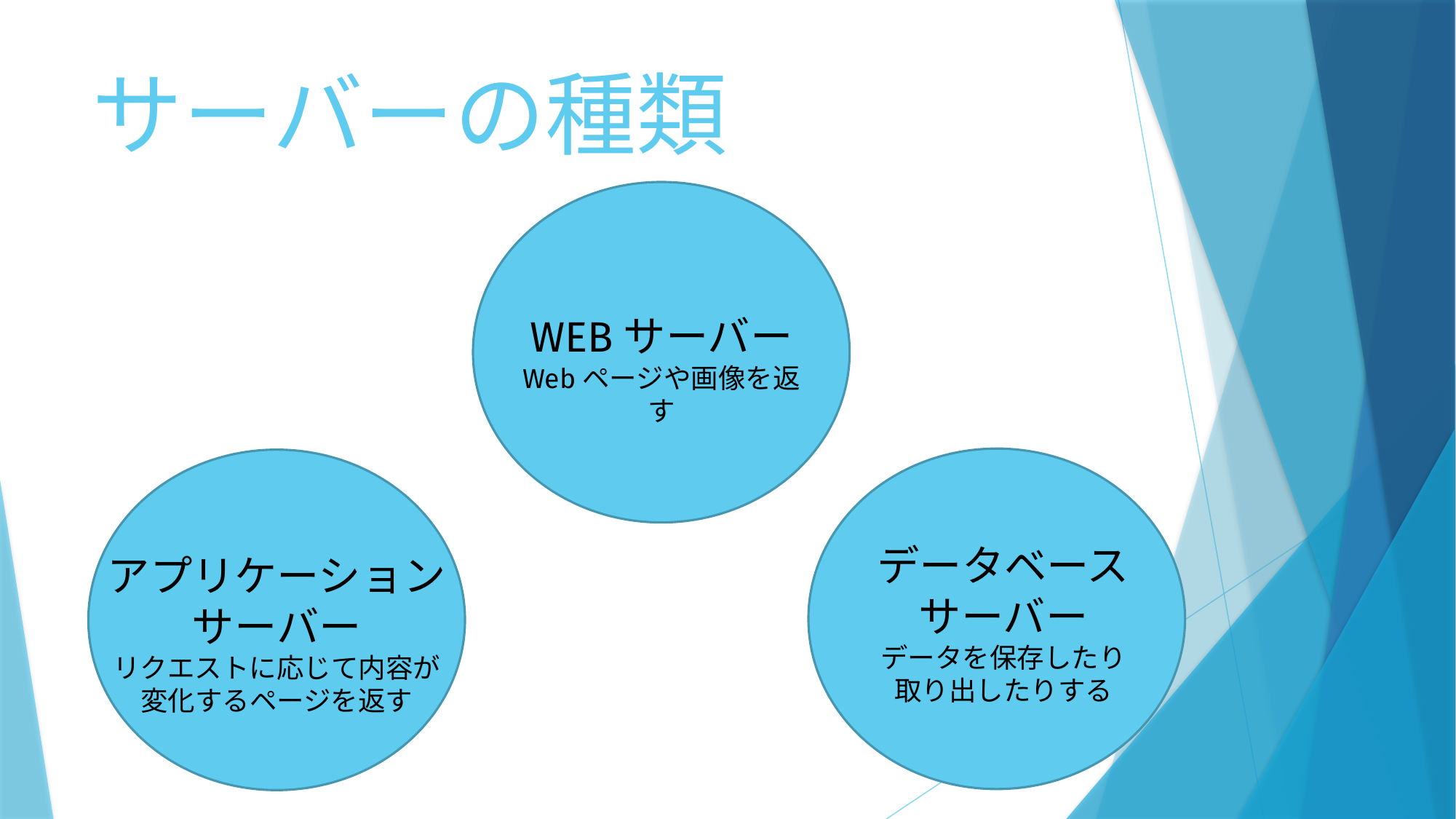

# サーバーの種類

WEBサーバー
Webページや画像を返す

データベース
サーバー
データを保存したり
取り出したりする
アプリケーション
サーバー
リクエストに応じて内容が変化するページを返す